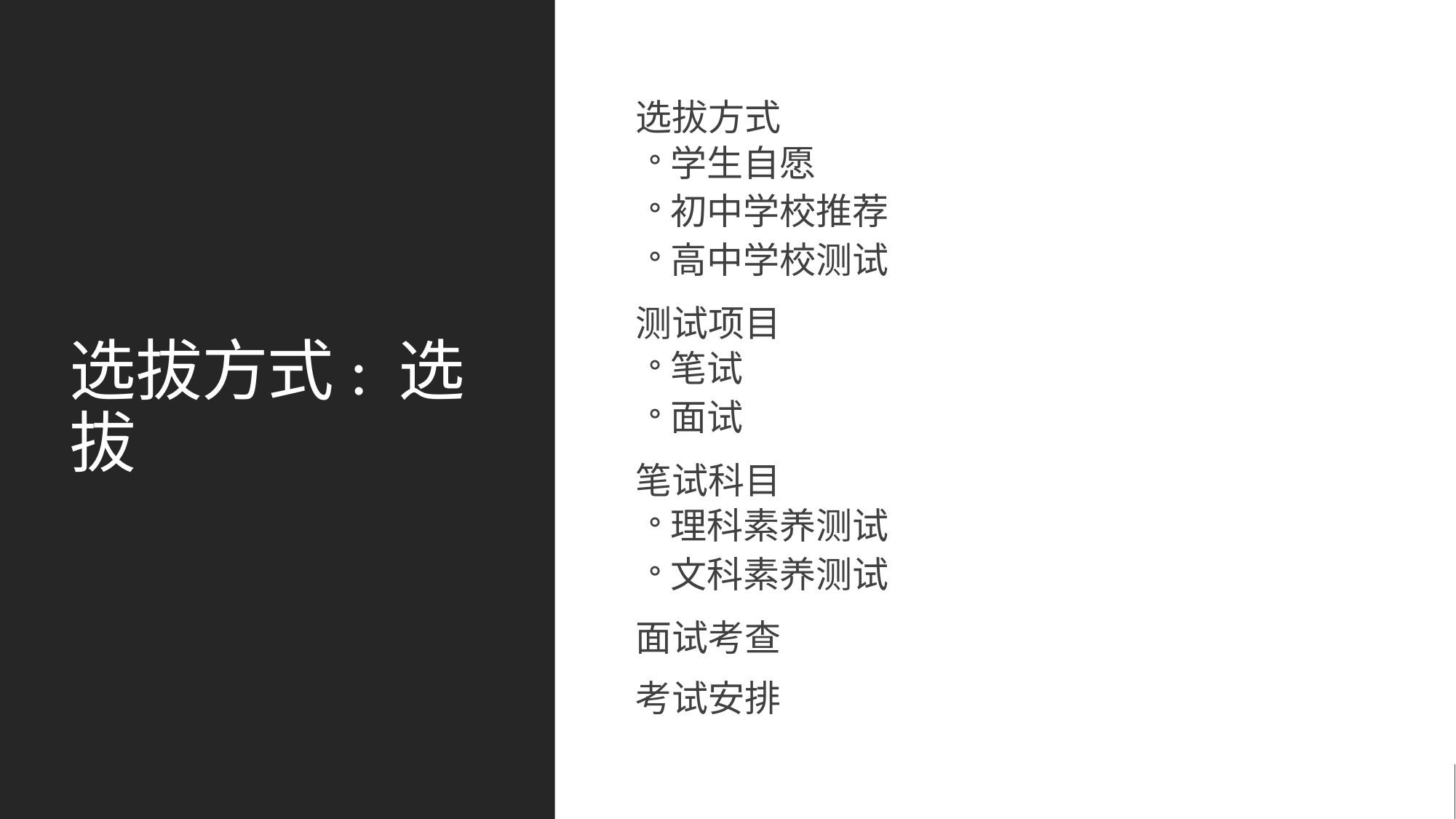

# 选拔方式: 选拔
选拔方式
学生自愿
初中学校推荐
高中学校测试
测试项目
笔试
面试
笔试科目
理科素养测试
文科素养测试
面试考查
考试安排